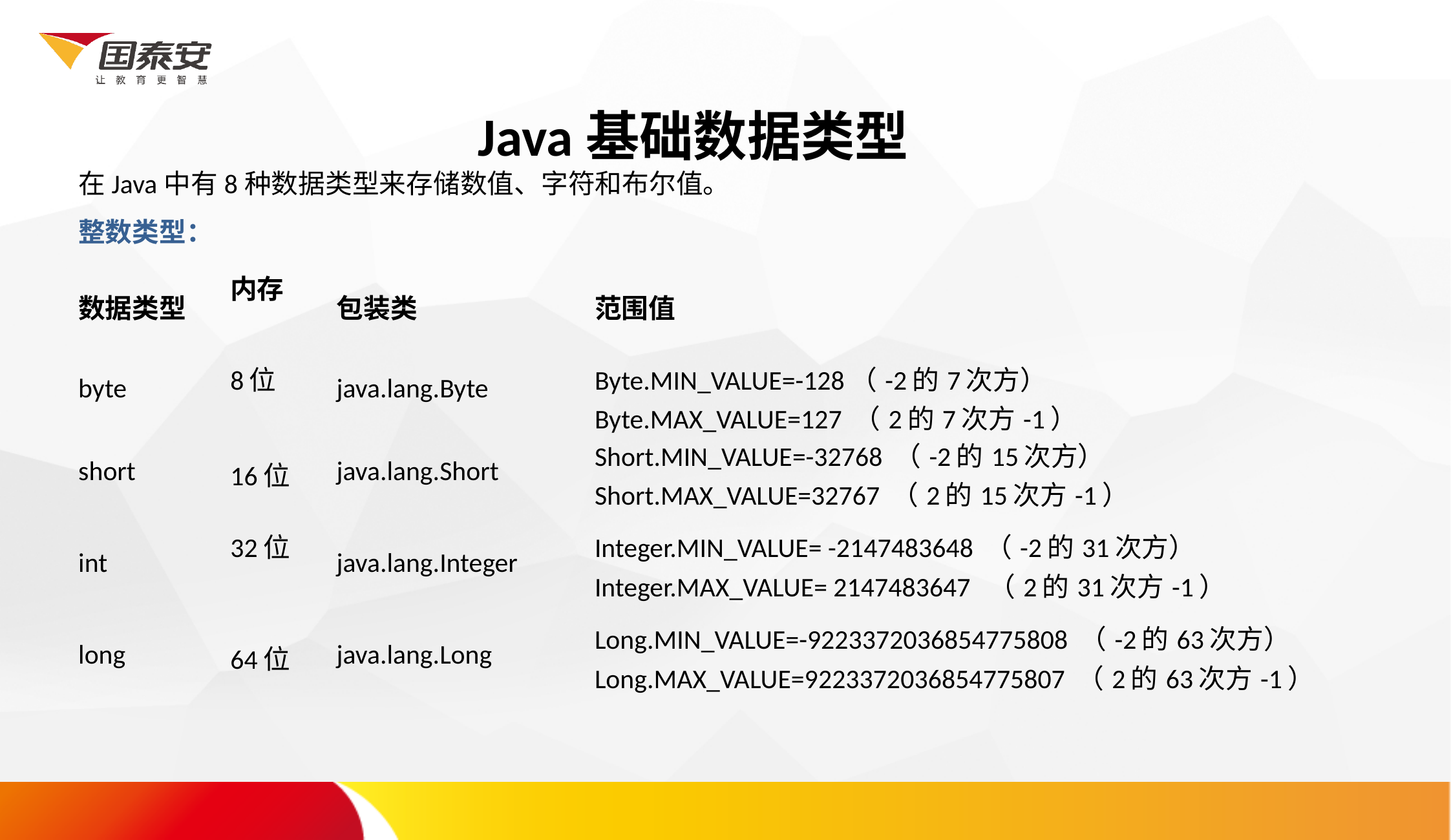

Java基础数据类型
在Java中有8种数据类型来存储数值、字符和布尔值。
整数类型：
| 数据类型 | 内存 | 包装类 | 范围值 |
| --- | --- | --- | --- |
| byte | 8位 | java.lang.Byte | Byte.MIN\_VALUE=-128（-2的7次方） Byte.MAX\_VALUE=127 （2的7次方-1） |
| short | 16位 | java.lang.Short | Short.MIN\_VALUE=-32768 （-2的15次方） Short.MAX\_VALUE=32767 （2的15次方-1） |
| int | 32位 | java.lang.Integer | Integer.MIN\_VALUE= -2147483648 （-2的31次方） Integer.MAX\_VALUE= 2147483647  （2的31次方-1） |
| long | 64位 | java.lang.Long | Long.MIN\_VALUE=-9223372036854775808 （-2的63次方） Long.MAX\_VALUE=9223372036854775807 （2的63次方-1） |